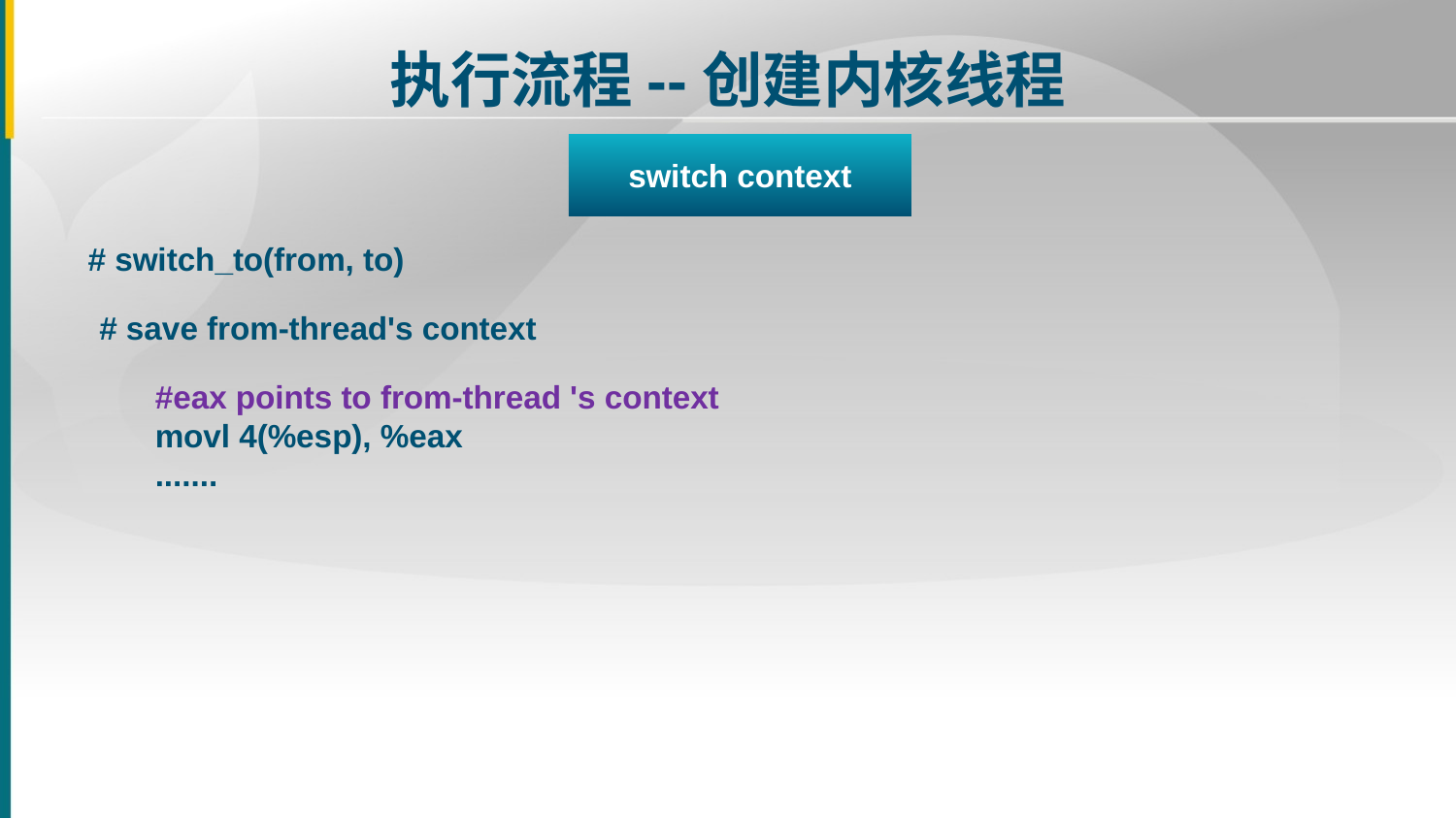

执行流程--创建内核线程
switch context
# switch_to(from, to)
# save from-thread's context
#eax points to from-thread 's context
movl 4(%esp), %eax
.......